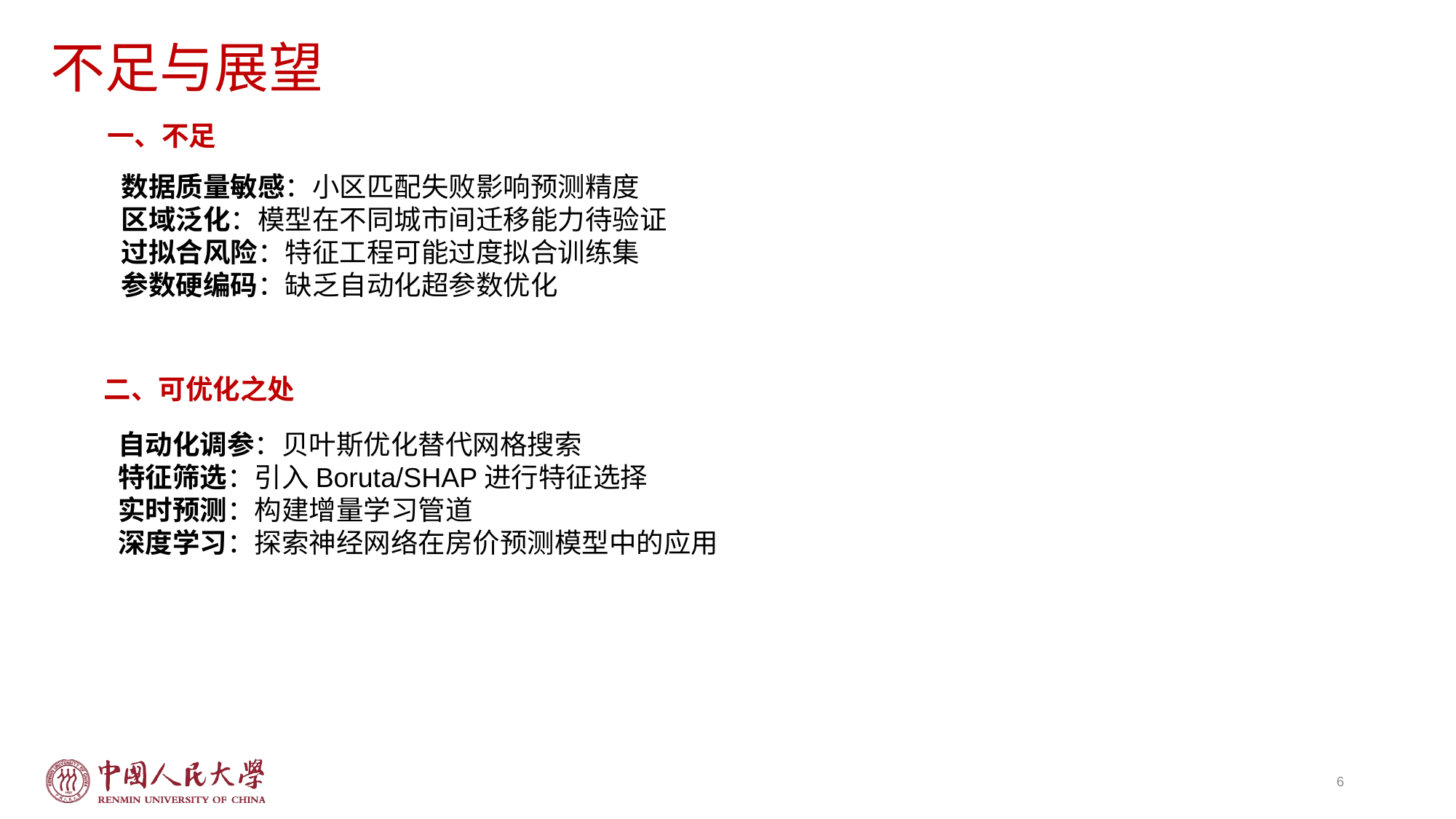

不足与展望
一、不足

数据质量敏感：小区匹配失败影响预测精度
区域泛化：模型在不同城市间迁移能力待验证
过拟合风险：特征工程可能过度拟合训练集
参数硬编码：缺乏自动化超参数优化

1
2=
二、可优化之处

3
自动化调参：贝叶斯优化替代网格搜索
特征筛选：引入Boruta/SHAP进行特征选择
实时预测：构建增量学习管道
深度学习：探索神经网络在房价预测模型中的应用

41
6